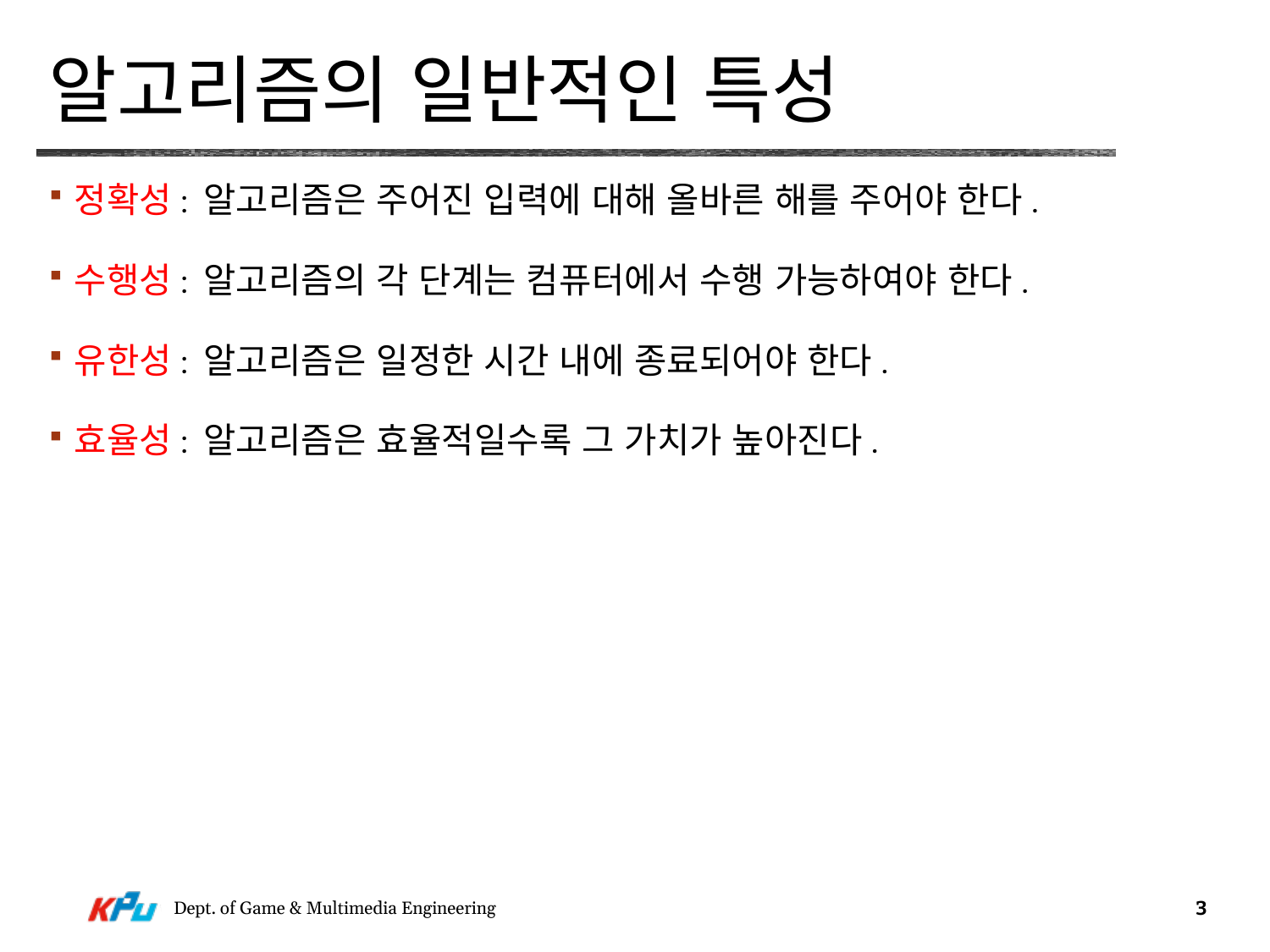

# 알고리즘의 일반적인 특성
정확성: 알고리즘은 주어진 입력에 대해 올바른 해를 주어야 한다.
수행성: 알고리즘의 각 단계는 컴퓨터에서 수행 가능하여야 한다.
유한성: 알고리즘은 일정한 시간 내에 종료되어야 한다.
효율성: 알고리즘은 효율적일수록 그 가치가 높아진다.
Dept. of Game & Multimedia Engineering
3